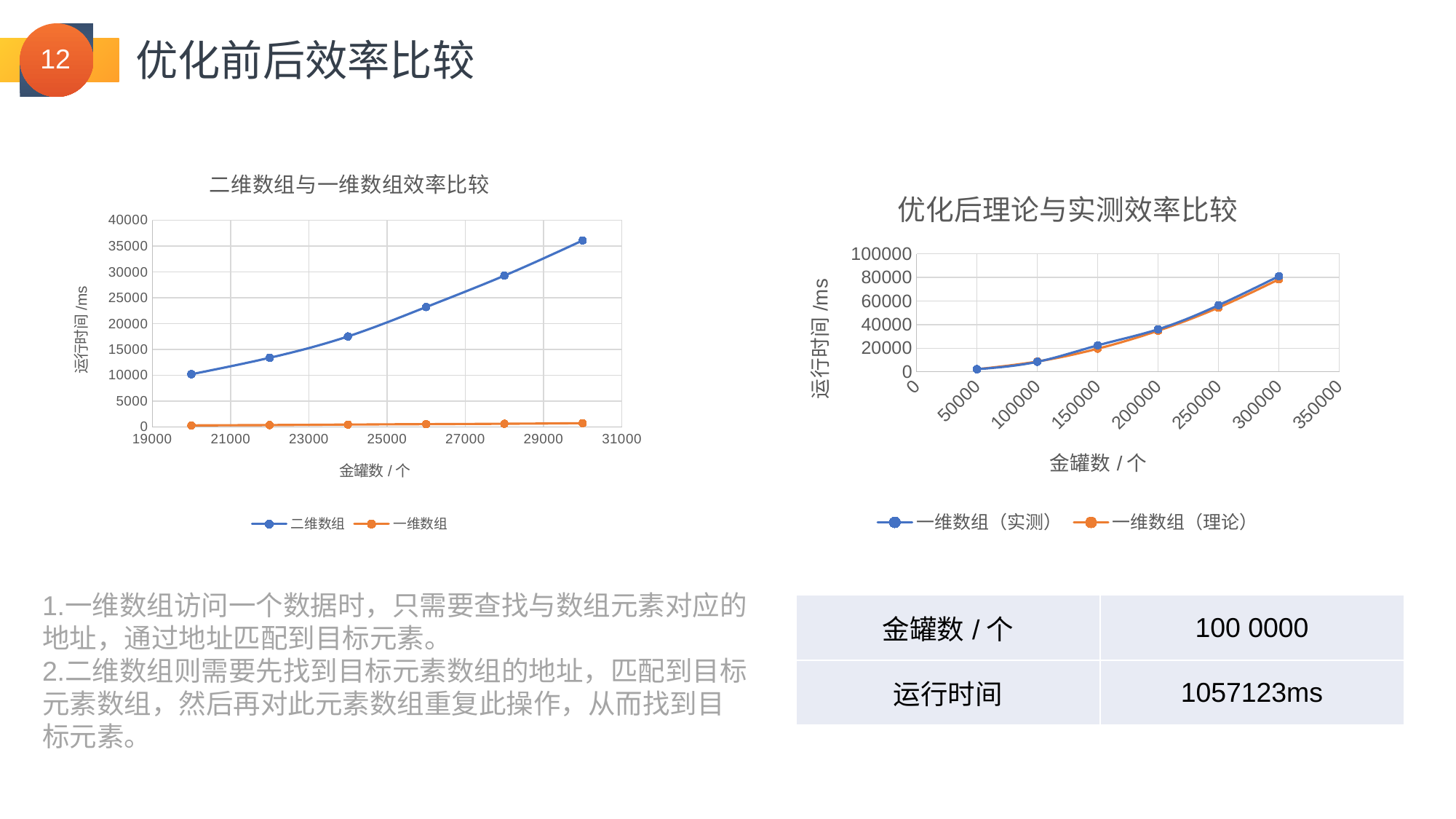

优化前后效率比较

### Chart: 二维数组与一维数组效率比较

| Category | 二维数组 | 一维数组 |
|---|---|---|

### Chart: 优化后理论与实测效率比较

| Category | 一维数组（实测） | 一维数组（理论） |
|---|---|---|
一维数组访问一个数据时，只需要查找与数组元素对应的地址，通过地址匹配到目标元素。
二维数组则需要先找到目标元素数组的地址，匹配到目标元素数组，然后再对此元素数组重复此操作，从而找到目标元素。
| 金罐数/个 | 100 0000 |
| --- | --- |
| 运行时间 | 1057123ms |